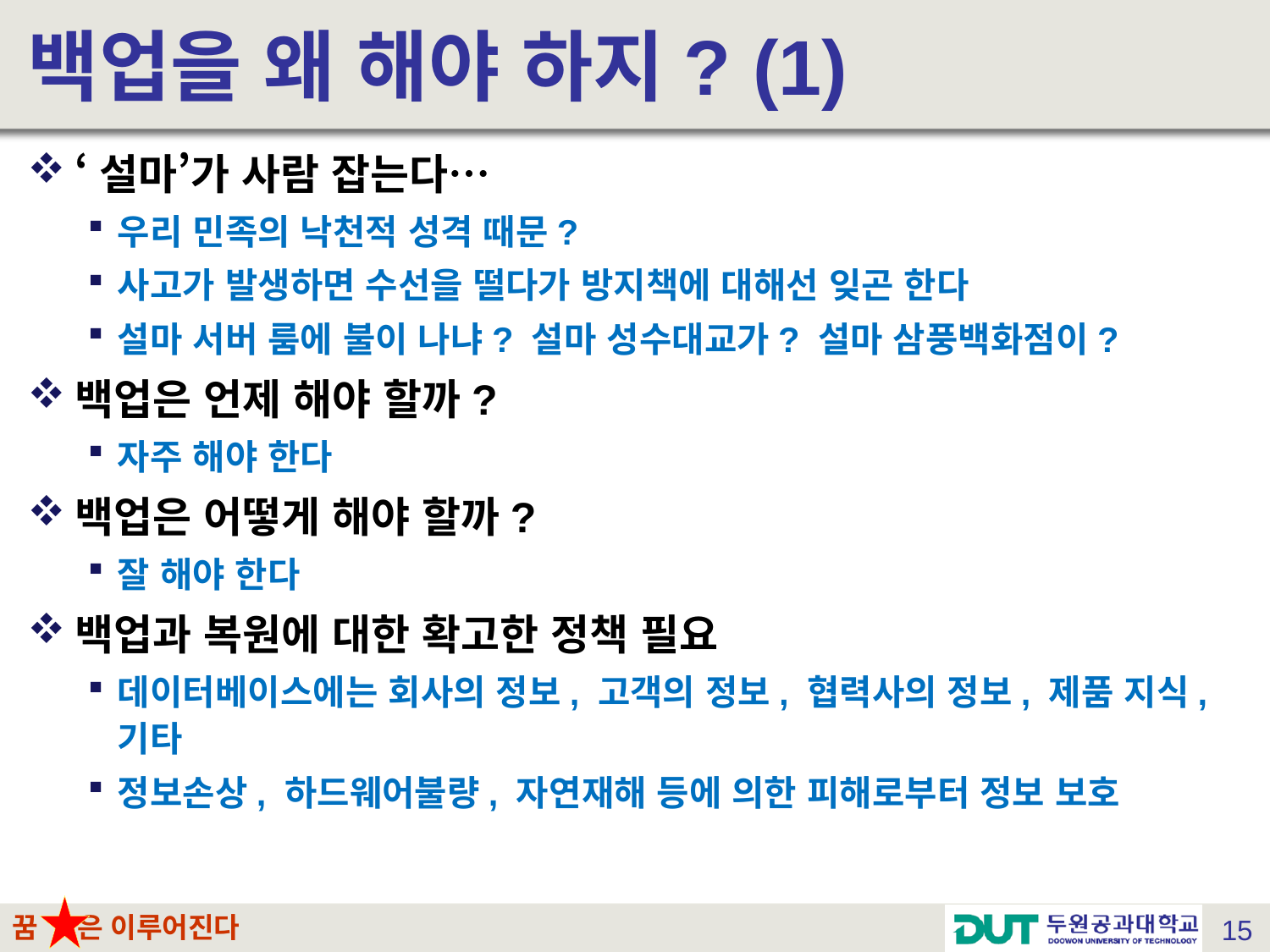

# 백업을 왜 해야 하지? (1)
‘설마’가 사람 잡는다…
우리 민족의 낙천적 성격 때문?
사고가 발생하면 수선을 떨다가 방지책에 대해선 잊곤 한다
설마 서버 룸에 불이 나냐? 설마 성수대교가? 설마 삼풍백화점이?
백업은 언제 해야 할까?
자주 해야 한다
백업은 어떻게 해야 할까?
잘 해야 한다
백업과 복원에 대한 확고한 정책 필요
데이터베이스에는 회사의 정보, 고객의 정보, 협력사의 정보, 제품 지식, 기타
정보손상, 하드웨어불량, 자연재해 등에 의한 피해로부터 정보 보호